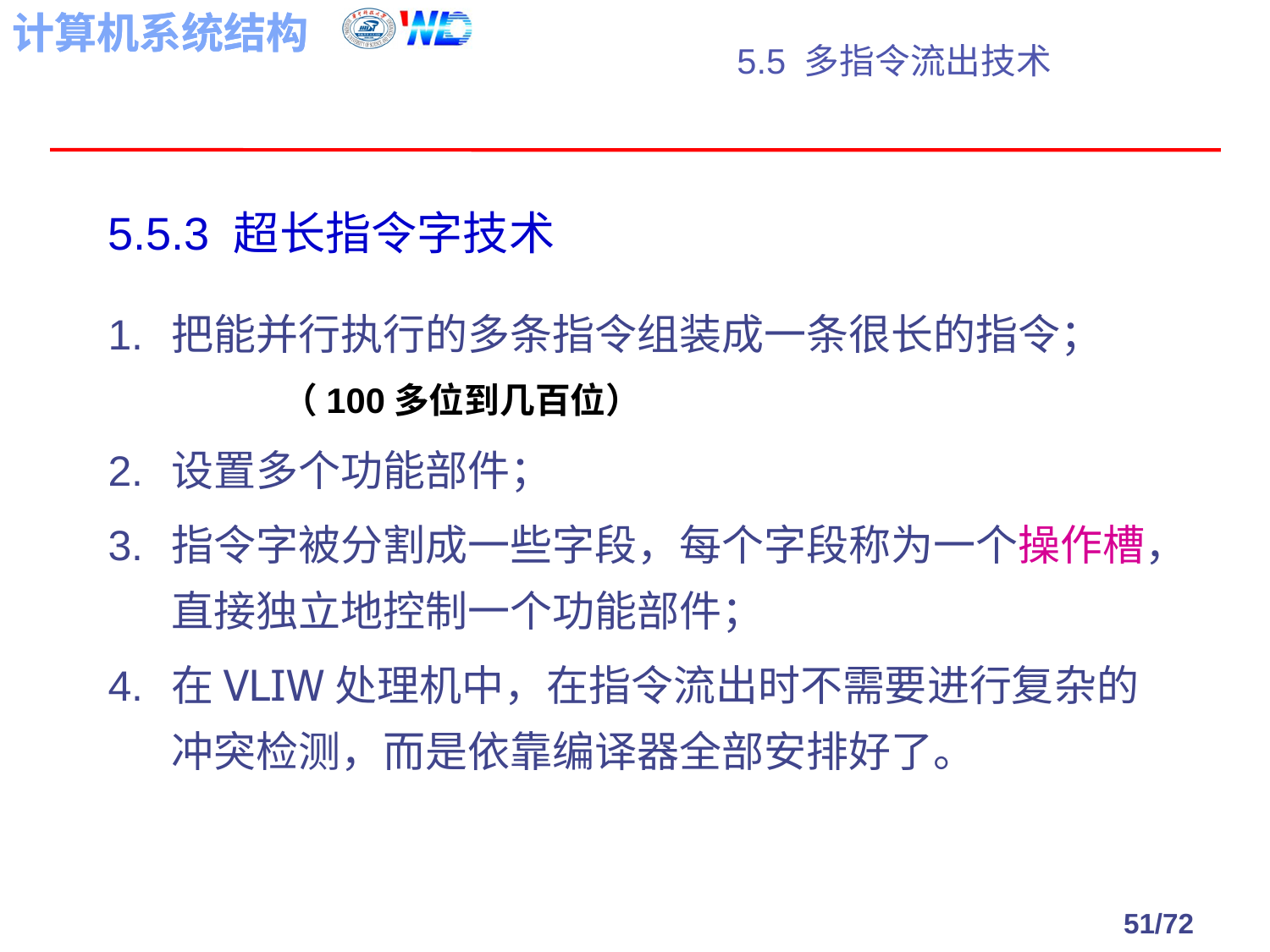

# 5.5 多指令流出技术
5.5.3 超长指令字技术
把能并行执行的多条指令组装成一条很长的指令；
（100多位到几百位）
设置多个功能部件；
指令字被分割成一些字段，每个字段称为一个操作槽，直接独立地控制一个功能部件；
在VLIW处理机中，在指令流出时不需要进行复杂的冲突检测，而是依靠编译器全部安排好了。